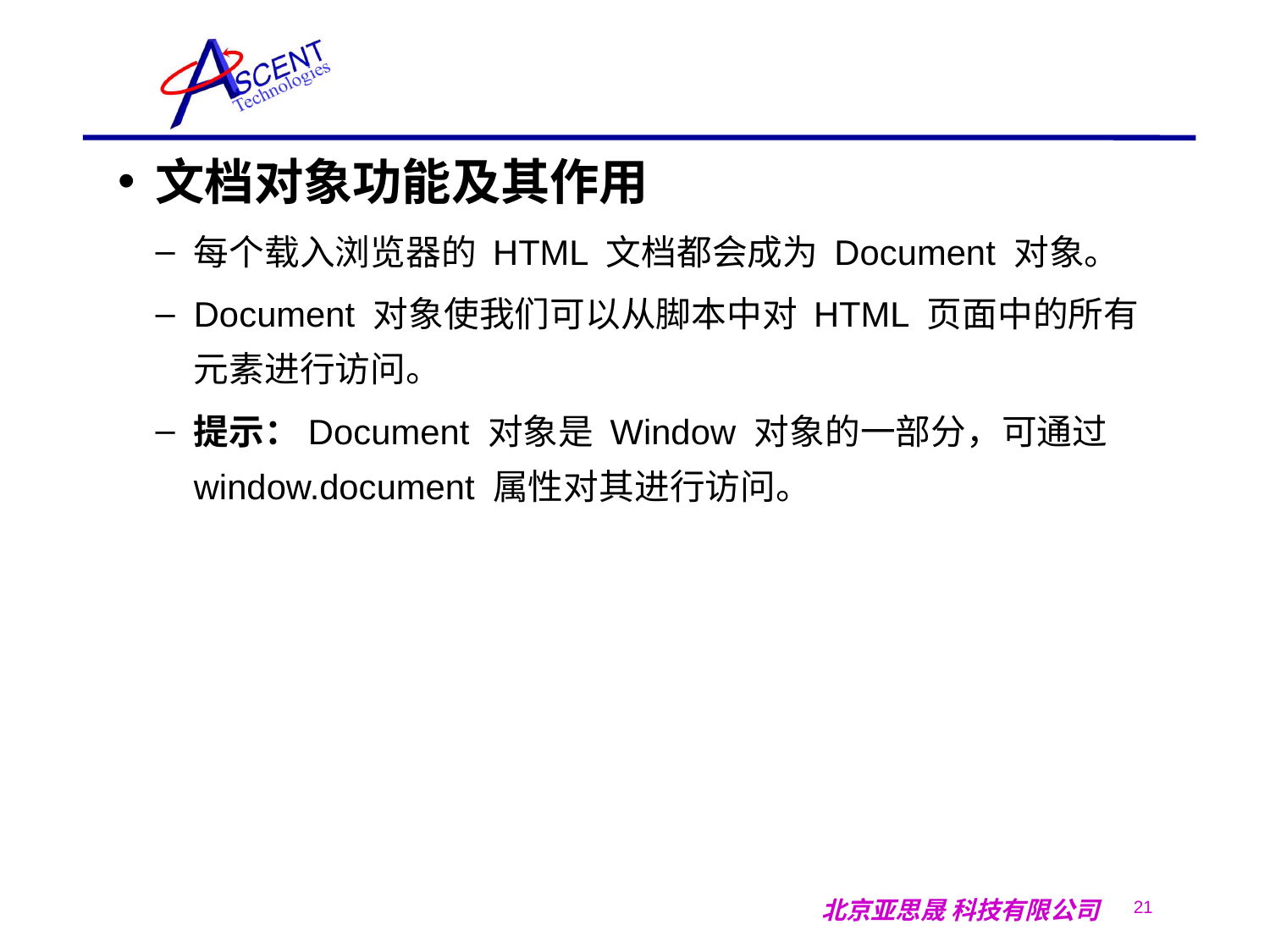

文档对象功能及其作用
每个载入浏览器的 HTML 文档都会成为 Document 对象。
Document 对象使我们可以从脚本中对 HTML 页面中的所有元素进行访问。
提示：Document 对象是 Window 对象的一部分，可通过 window.document 属性对其进行访问。